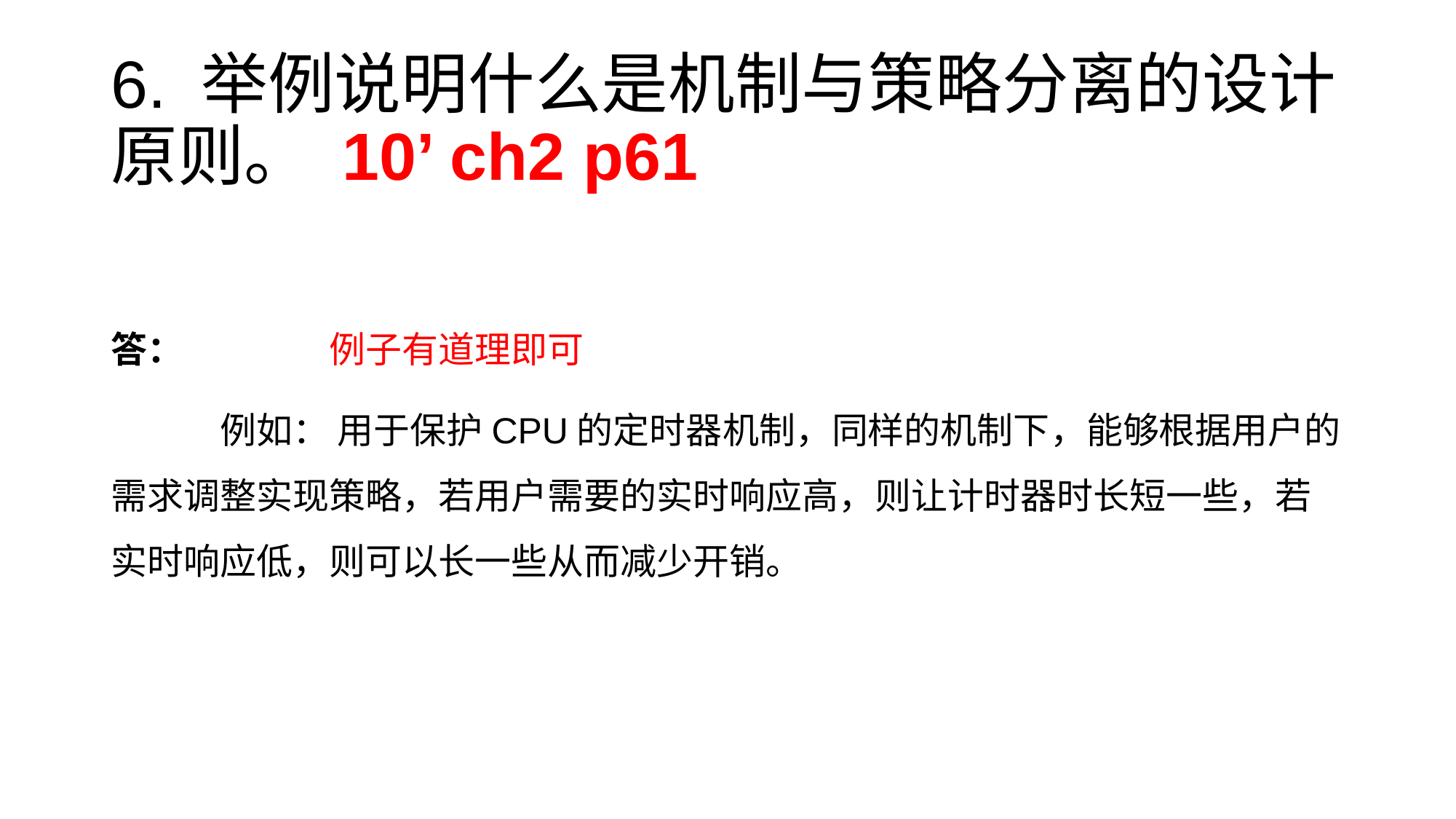

# 6. 举例说明什么是机制与策略分离的设计原则。 10’ ch2 p61
答：		例子有道理即可
	例如： 用于保护CPU的定时器机制，同样的机制下，能够根据用户的需求调整实现策略，若用户需要的实时响应高，则让计时器时长短一些，若实时响应低，则可以长一些从而减少开销。